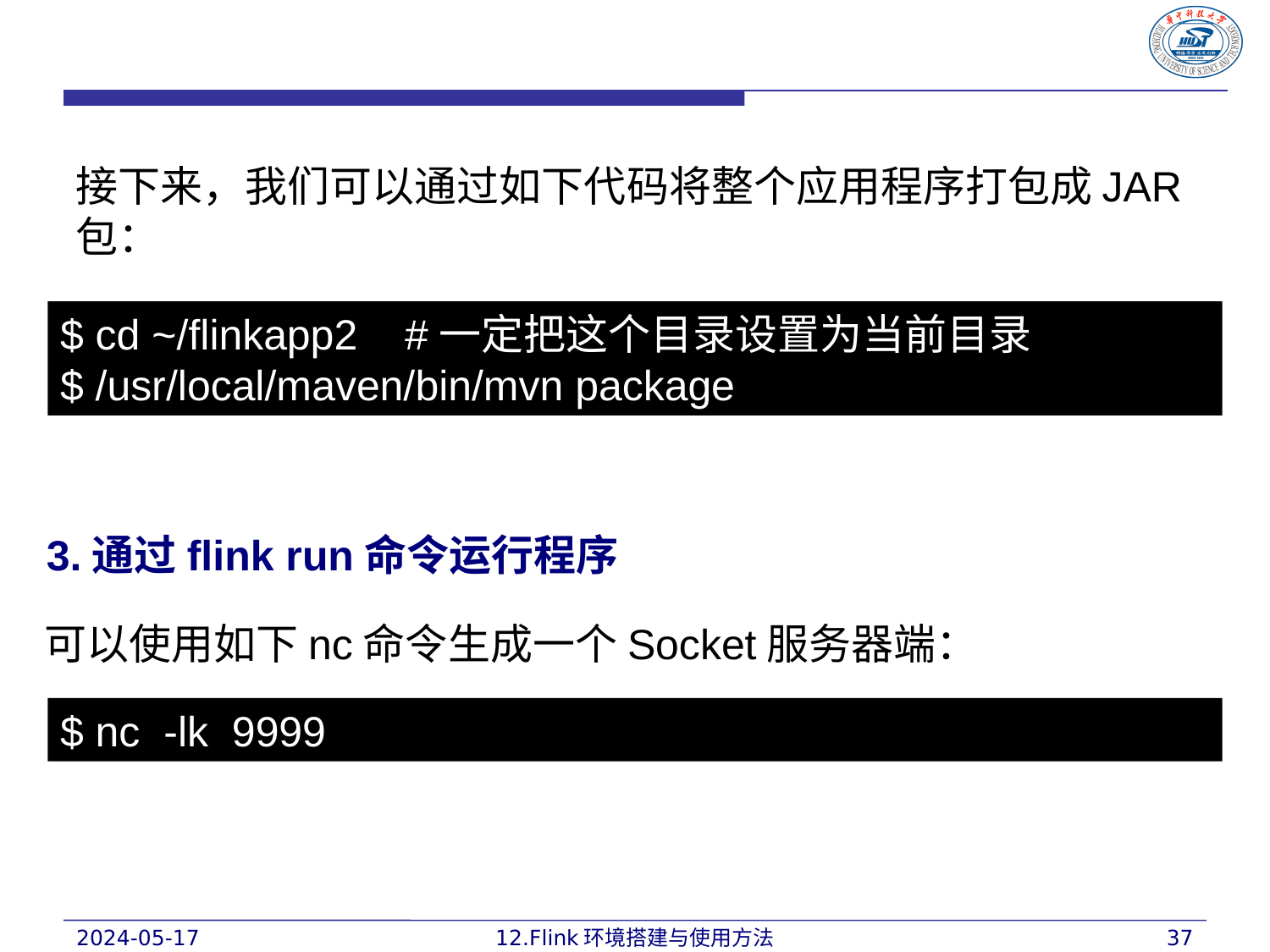

接下来，我们可以通过如下代码将整个应用程序打包成JAR包：
$ cd ~/flinkapp2    #一定把这个目录设置为当前目录
$ /usr/local/maven/bin/mvn package
3.通过flink run命令运行程序
可以使用如下nc命令生成一个Socket服务器端：
$ nc  -lk  9999
2024-05-17
12.Flink环境搭建与使用方法
37